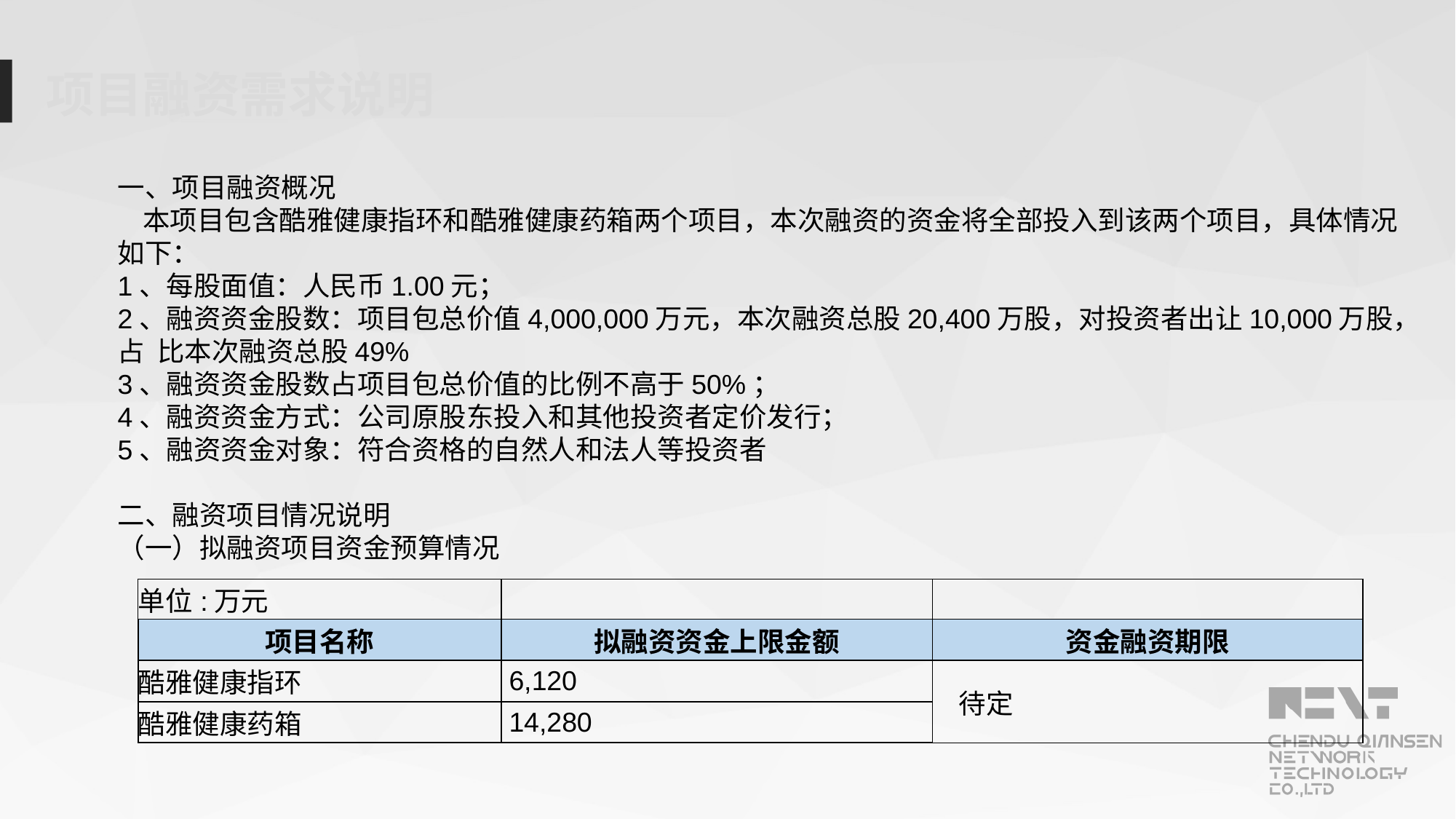

项目融资需求说明
一、项目融资概况
   本项目包含酷雅健康指环和酷雅健康药箱两个项目，本次融资的资金将全部投入到该两个项目，具体情况如下：
1、每股面值：人民币1.00元；
2、融资资金股数：项目包总价值4,000,000万元，本次融资总股20,400万股，对投资者出让10,000万股，占  比本次融资总股49%
3、融资资金股数占项目包总价值的比例不高于50%；
4、融资资金方式：公司原股东投入和其他投资者定价发行；
5、融资资金对象：符合资格的自然人和法人等投资者

二、融资项目情况说明
（一）拟融资项目资金预算情况

| 单位:万元 |  |  |
| --- | --- | --- |
| 项目名称 | 拟融资资金上限金额 | 资金融资期限 |
| 酷雅健康指环 | 6,120 | 待定 |
| 酷雅健康药箱 | 14,280 |  |